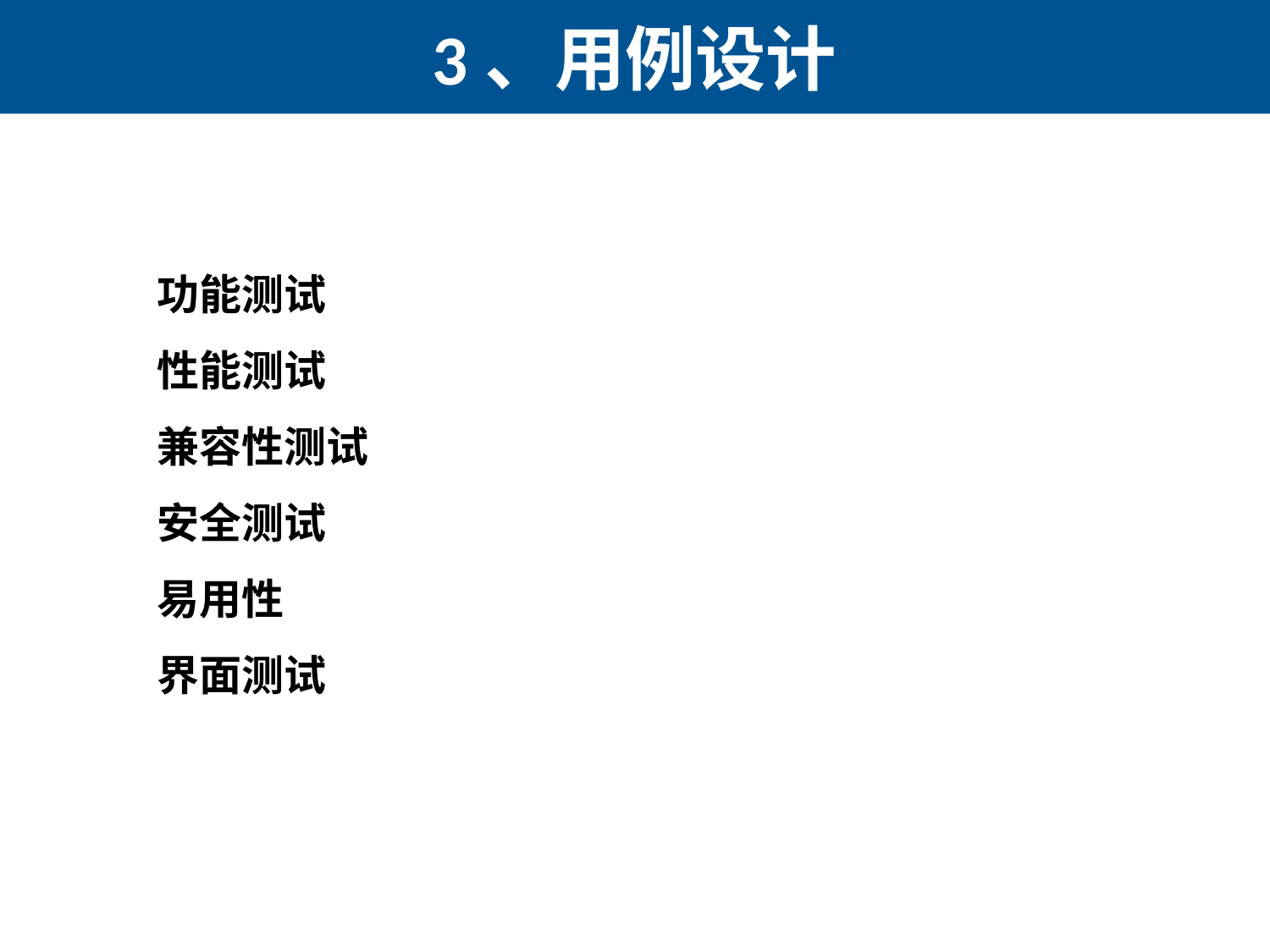

# 3、用例设计
功能测试
性能测试
兼容性测试
安全测试
易用性
界面测试